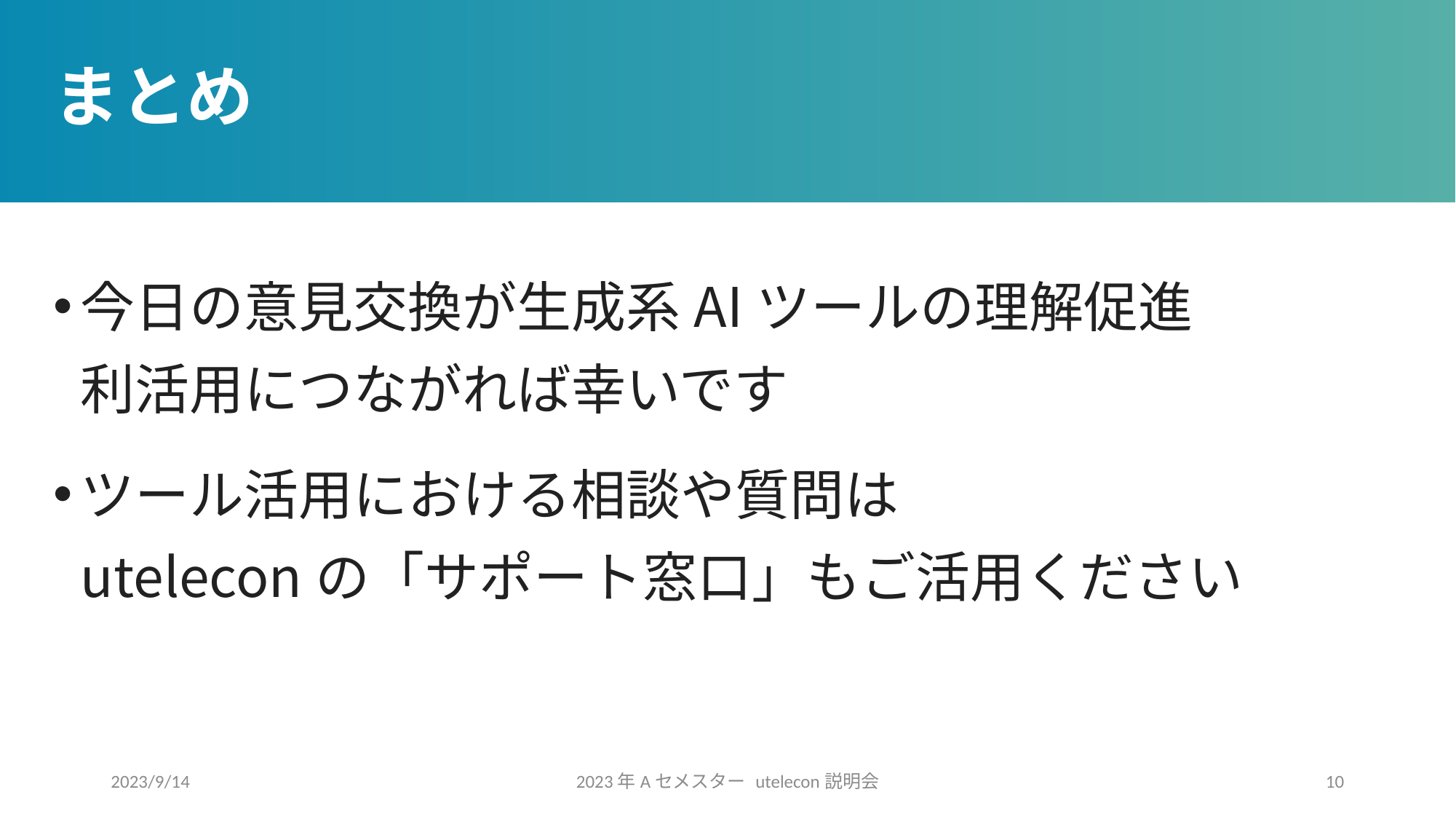

# まとめ
今日の意見交換が生成系AIツールの理解促進
利活用につながれば幸いです
ツール活用における相談や質問は
uteleconの「サポート窓口」もご活用ください

2023/9/14
2023年Aセメスター utelecon説明会
10